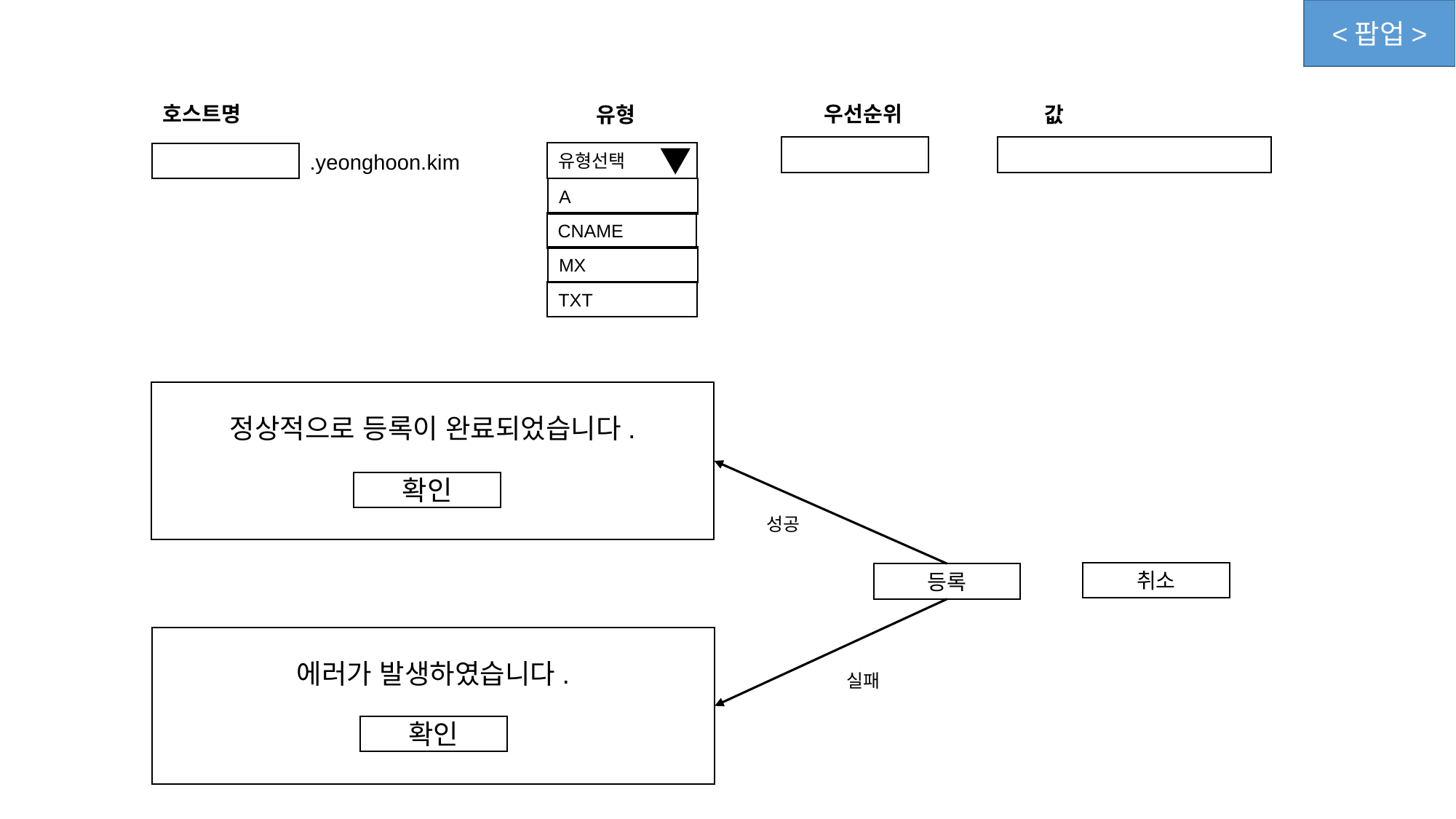

<팝업>
호스트명
우선순위
유형
값

유형선택

.yeonghoon.kim

A
CNAME
MX
TXT
정상적으로 등록이 완료되었습니다.

확인
성공
취소
등록
에러가 발생하였습니다.

실패
확인